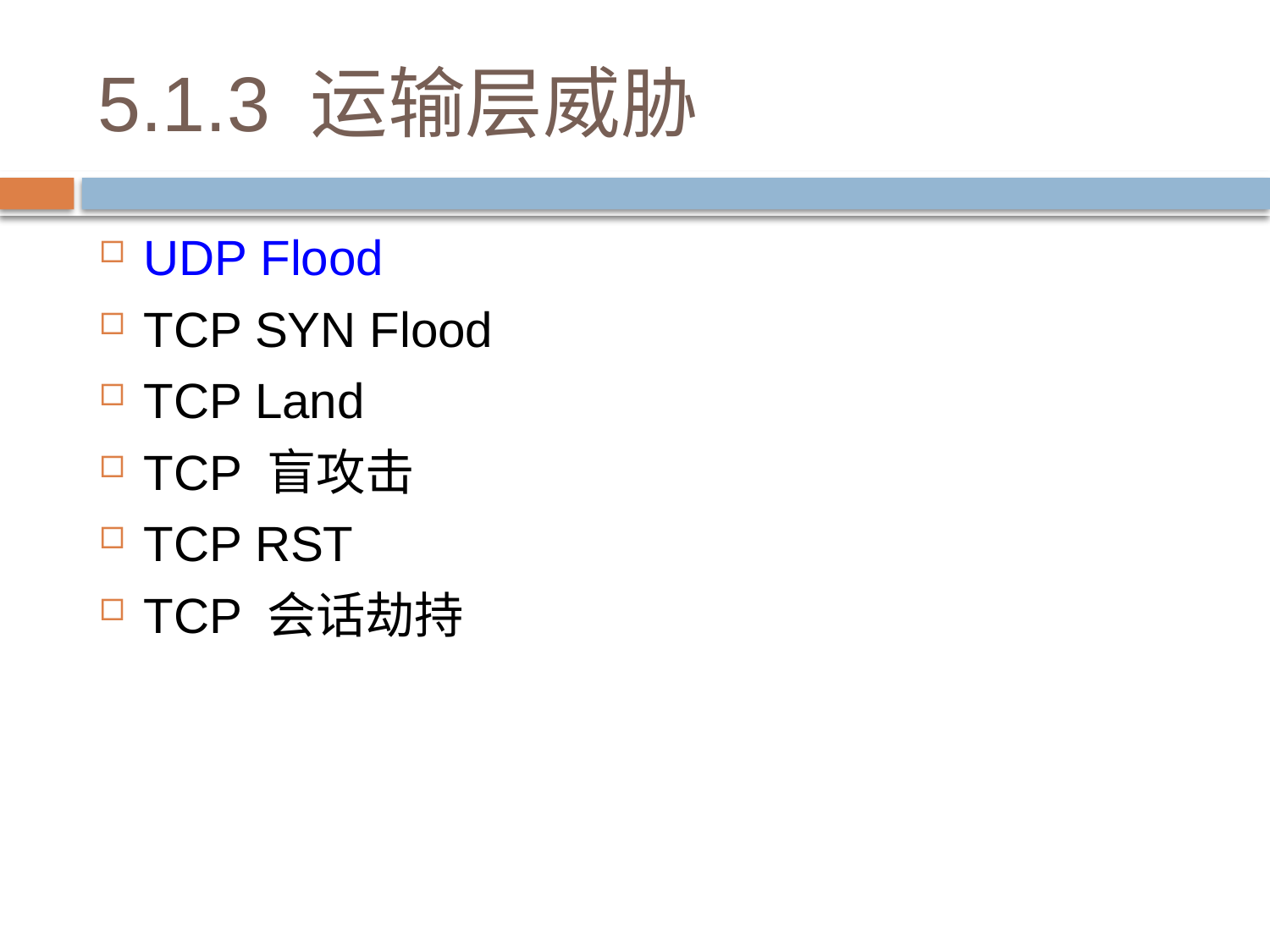

# 5.1.3 运输层威胁
UDP Flood
TCP SYN Flood
TCP Land
TCP 盲攻击
TCP RST
TCP 会话劫持